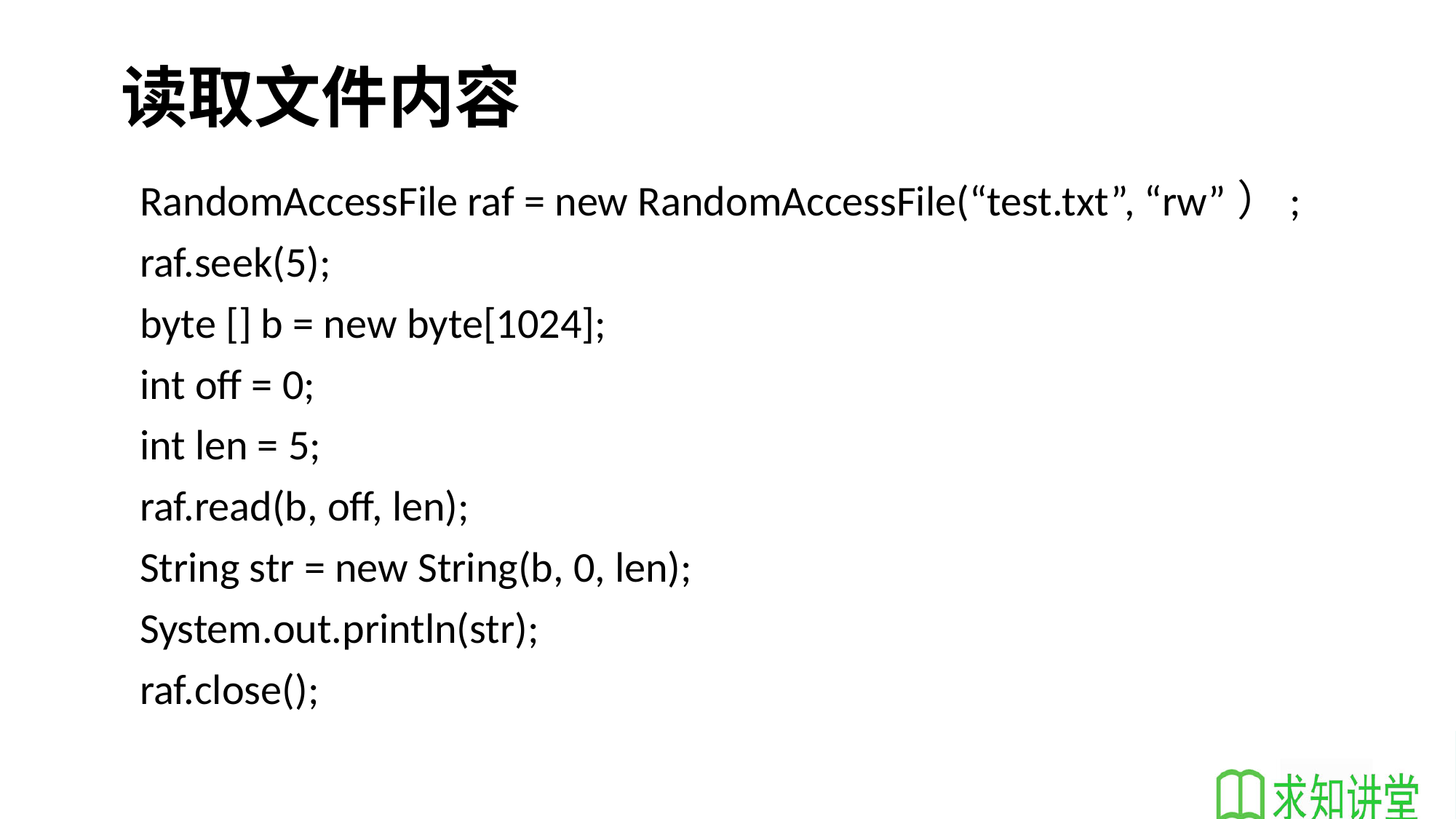

# 读取文件内容
   RandomAccessFile raf = new RandomAccessFile(“test.txt”, “rw”）;
   raf.seek(5);
   byte [] b = new byte[1024];
   int off = 0;
   int len = 5;
   raf.read(b, off, len);
   String str = new String(b, 0, len);
   System.out.println(str);
   raf.close();